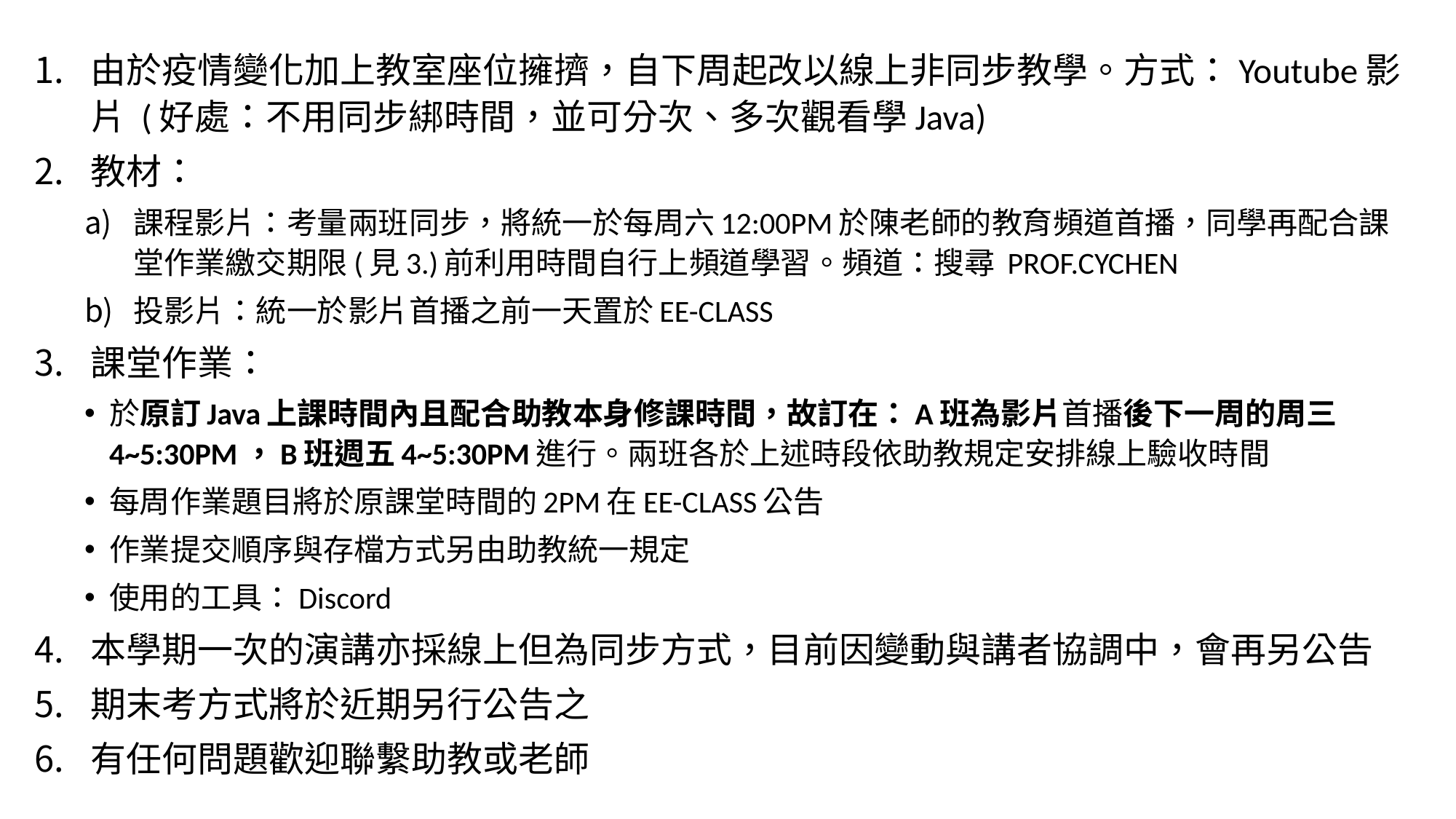

由於疫情變化加上教室座位擁擠，自下周起改以線上非同步教學。方式：Youtube影片 (好處：不用同步綁時間，並可分次、多次觀看學Java)
教材：
課程影片：考量兩班同步，將統一於每周六12:00PM於陳老師的教育頻道首播，同學再配合課堂作業繳交期限(見3.)前利用時間自行上頻道學習。頻道：搜尋 PROF.CYCHEN
投影片：統一於影片首播之前一天置於EE-CLASS
課堂作業：
於原訂Java上課時間內且配合助教本身修課時間，故訂在：A班為影片首播後下一周的周三4~5:30PM，B班週五4~5:30PM進行。兩班各於上述時段依助教規定安排線上驗收時間
每周作業題目將於原課堂時間的2PM在EE-CLASS公告
作業提交順序與存檔方式另由助教統一規定
使用的工具：Discord
本學期一次的演講亦採線上但為同步方式，目前因變動與講者協調中，會再另公告
期末考方式將於近期另行公告之
有任何問題歡迎聯繫助教或老師